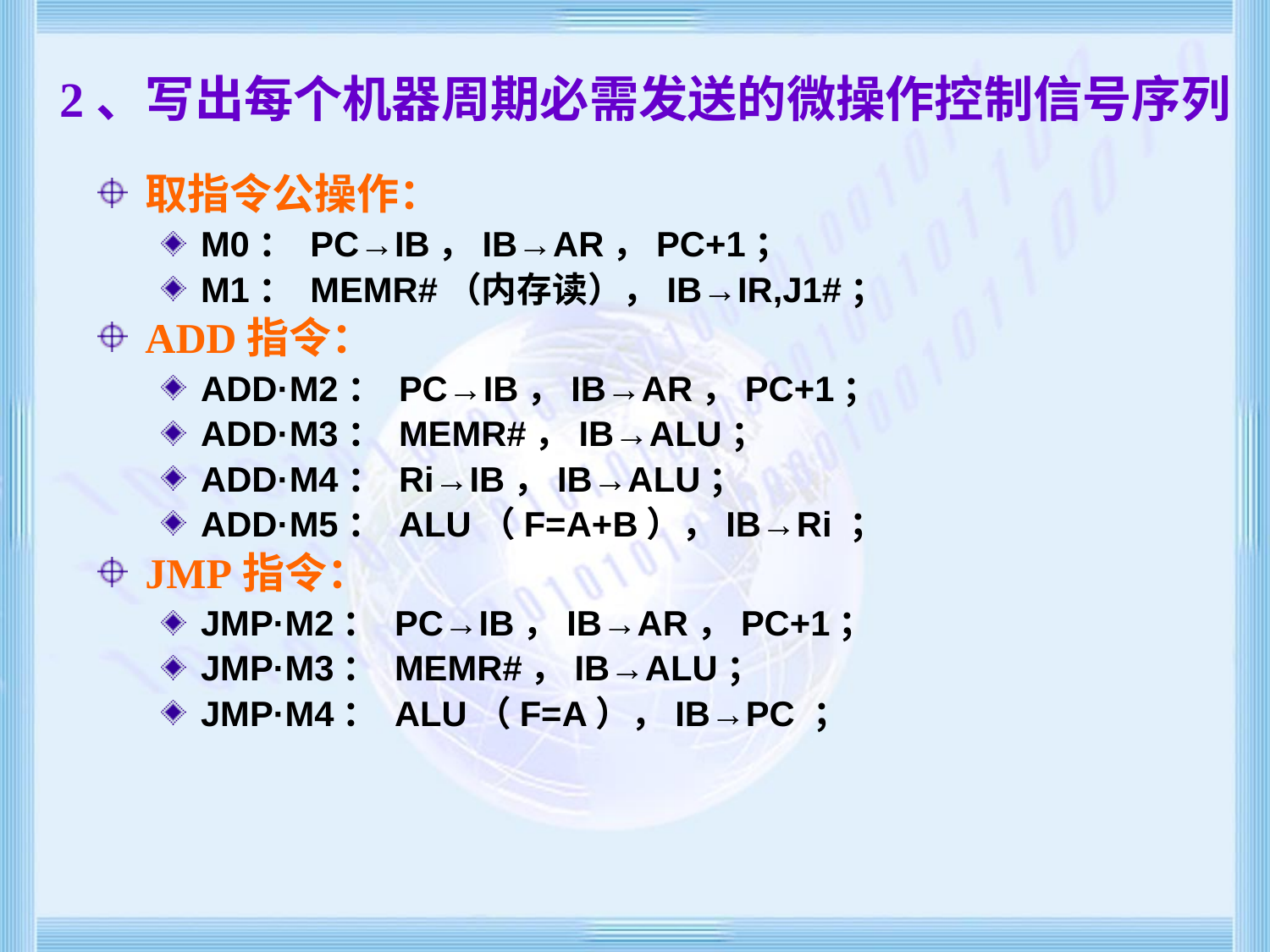

# 2、写出每个机器周期必需发送的微操作控制信号序列
取指令公操作：
M0： PC→IB，IB→AR，PC+1；
M1： MEMR#（内存读），IB→IR,J1#；
ADD指令：
ADD·M2： PC→IB，IB→AR，PC+1；
ADD·M3： MEMR#，IB→ALU；
ADD·M4： Ri→IB，IB→ALU；
ADD·M5： ALU（F=A+B），IB→Ri ；
JMP指令：
JMP·M2： PC→IB，IB→AR，PC+1；
JMP·M3： MEMR#，IB→ALU；
JMP·M4： ALU（F=A），IB→PC ；

58